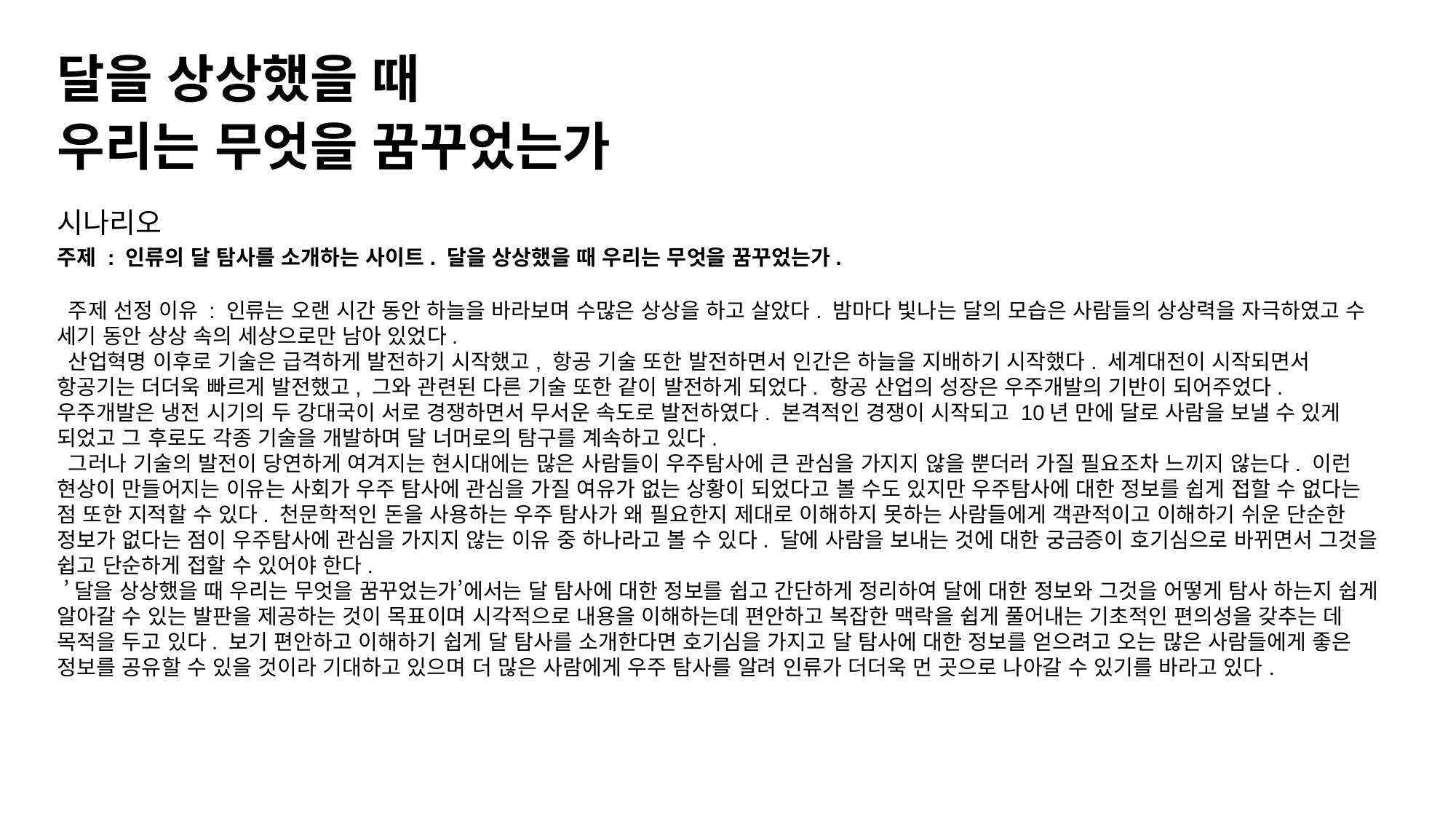

# 달을 상상했을 때 우리는 무엇을 꿈꾸었는가
시나리오
주제 : 인류의 달 탐사를 소개하는 사이트. 달을 상상했을 때 우리는 무엇을 꿈꾸었는가.
 주제 선정 이유 : 인류는 오랜 시간 동안 하늘을 바라보며 수많은 상상을 하고 살았다. 밤마다 빛나는 달의 모습은 사람들의 상상력을 자극하였고 수 세기 동안 상상 속의 세상으로만 남아 있었다.
 산업혁명 이후로 기술은 급격하게 발전하기 시작했고, 항공 기술 또한 발전하면서 인간은 하늘을 지배하기 시작했다. 세계대전이 시작되면서 항공기는 더더욱 빠르게 발전했고, 그와 관련된 다른 기술 또한 같이 발전하게 되었다. 항공 산업의 성장은 우주개발의 기반이 되어주었다. 우주개발은 냉전 시기의 두 강대국이 서로 경쟁하면서 무서운 속도로 발전하였다. 본격적인 경쟁이 시작되고 10년 만에 달로 사람을 보낼 수 있게 되었고 그 후로도 각종 기술을 개발하며 달 너머로의 탐구를 계속하고 있다.
 그러나 기술의 발전이 당연하게 여겨지는 현시대에는 많은 사람들이 우주탐사에 큰 관심을 가지지 않을 뿐더러 가질 필요조차 느끼지 않는다. 이런 현상이 만들어지는 이유는 사회가 우주 탐사에 관심을 가질 여유가 없는 상황이 되었다고 볼 수도 있지만 우주탐사에 대한 정보를 쉽게 접할 수 없다는 점 또한 지적할 수 있다. 천문학적인 돈을 사용하는 우주 탐사가 왜 필요한지 제대로 이해하지 못하는 사람들에게 객관적이고 이해하기 쉬운 단순한 정보가 없다는 점이 우주탐사에 관심을 가지지 않는 이유 중 하나라고 볼 수 있다. 달에 사람을 보내는 것에 대한 궁금증이 호기심으로 바뀌면서 그것을 쉽고 단순하게 접할 수 있어야 한다.
 ’달을 상상했을 때 우리는 무엇을 꿈꾸었는가’에서는 달 탐사에 대한 정보를 쉽고 간단하게 정리하여 달에 대한 정보와 그것을 어떻게 탐사 하는지 쉽게 알아갈 수 있는 발판을 제공하는 것이 목표이며 시각적으로 내용을 이해하는데 편안하고 복잡한 맥락을 쉽게 풀어내는 기초적인 편의성을 갖추는 데 목적을 두고 있다. 보기 편안하고 이해하기 쉽게 달 탐사를 소개한다면 호기심을 가지고 달 탐사에 대한 정보를 얻으려고 오는 많은 사람들에게 좋은 정보를 공유할 수 있을 것이라 기대하고 있으며 더 많은 사람에게 우주 탐사를 알려 인류가 더더욱 먼 곳으로 나아갈 수 있기를 바라고 있다.